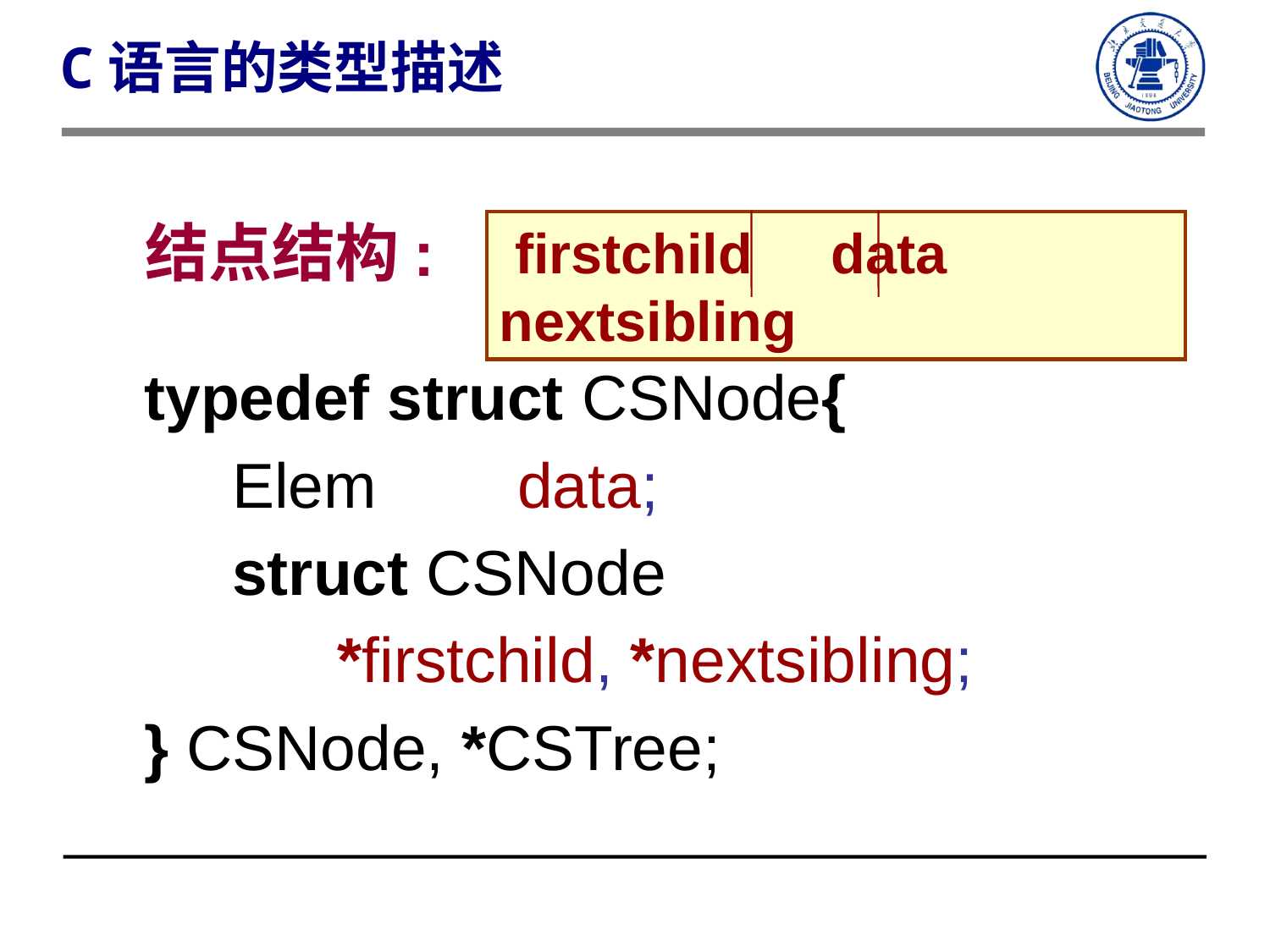

C语言的类型描述
结点结构:
 firstchild     data  nextsibling

typedef struct CSNode{
     Elem        data;
     struct CSNode
           *firstchild, *nextsibling;
} CSNode, *CSTree;